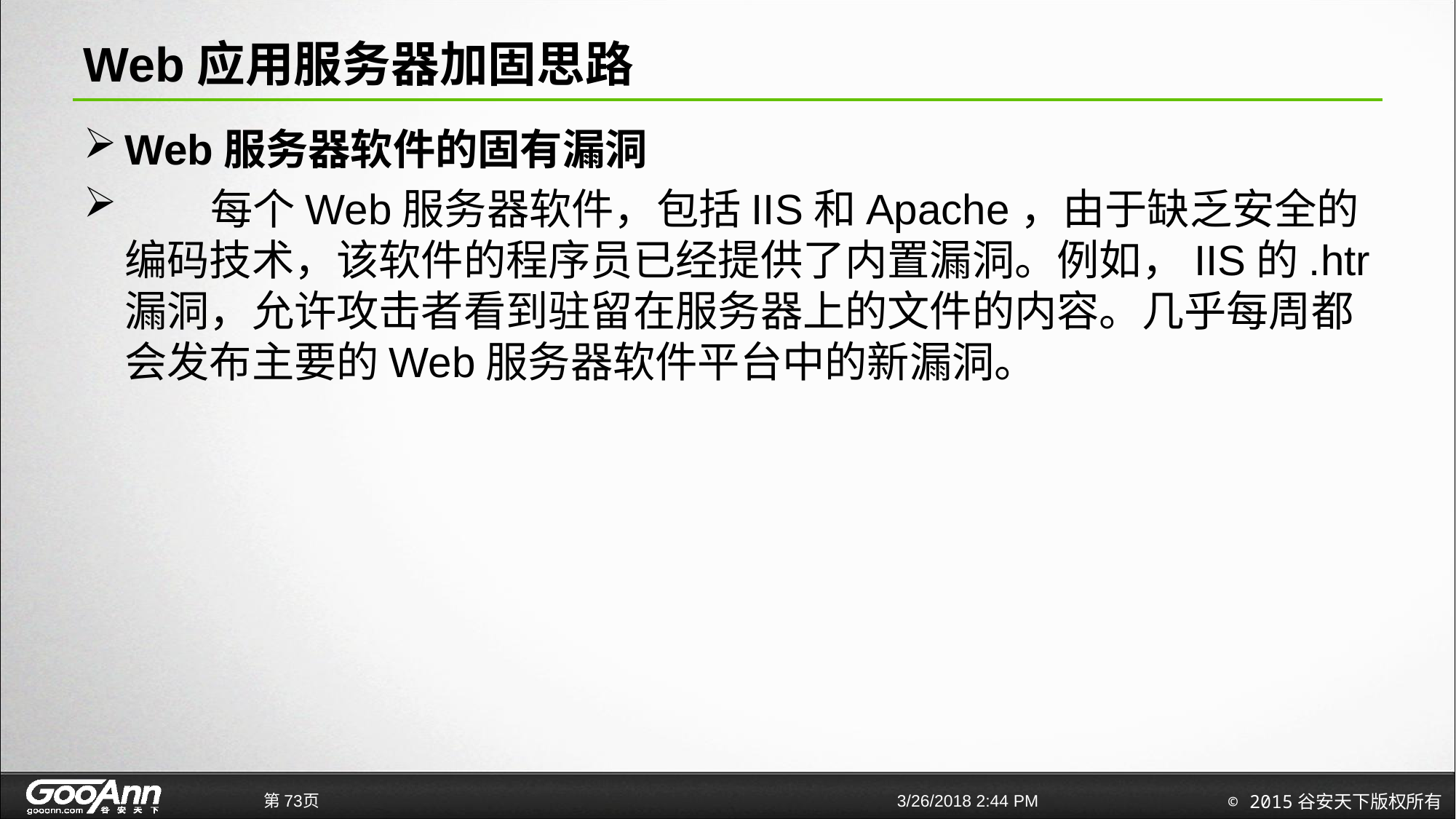

# Web应用服务器加固思路
Web服务器软件的固有漏洞
        每个Web服务器软件，包括IIS和Apache，由于缺乏安全的编码技术，该软件的程序员已经提供了内置漏洞。例如，IIS的.htr漏洞，允许攻击者看到驻留在服务器上的文件的内容。几乎每周都会发布主要的Web服务器软件平台中的新漏洞。